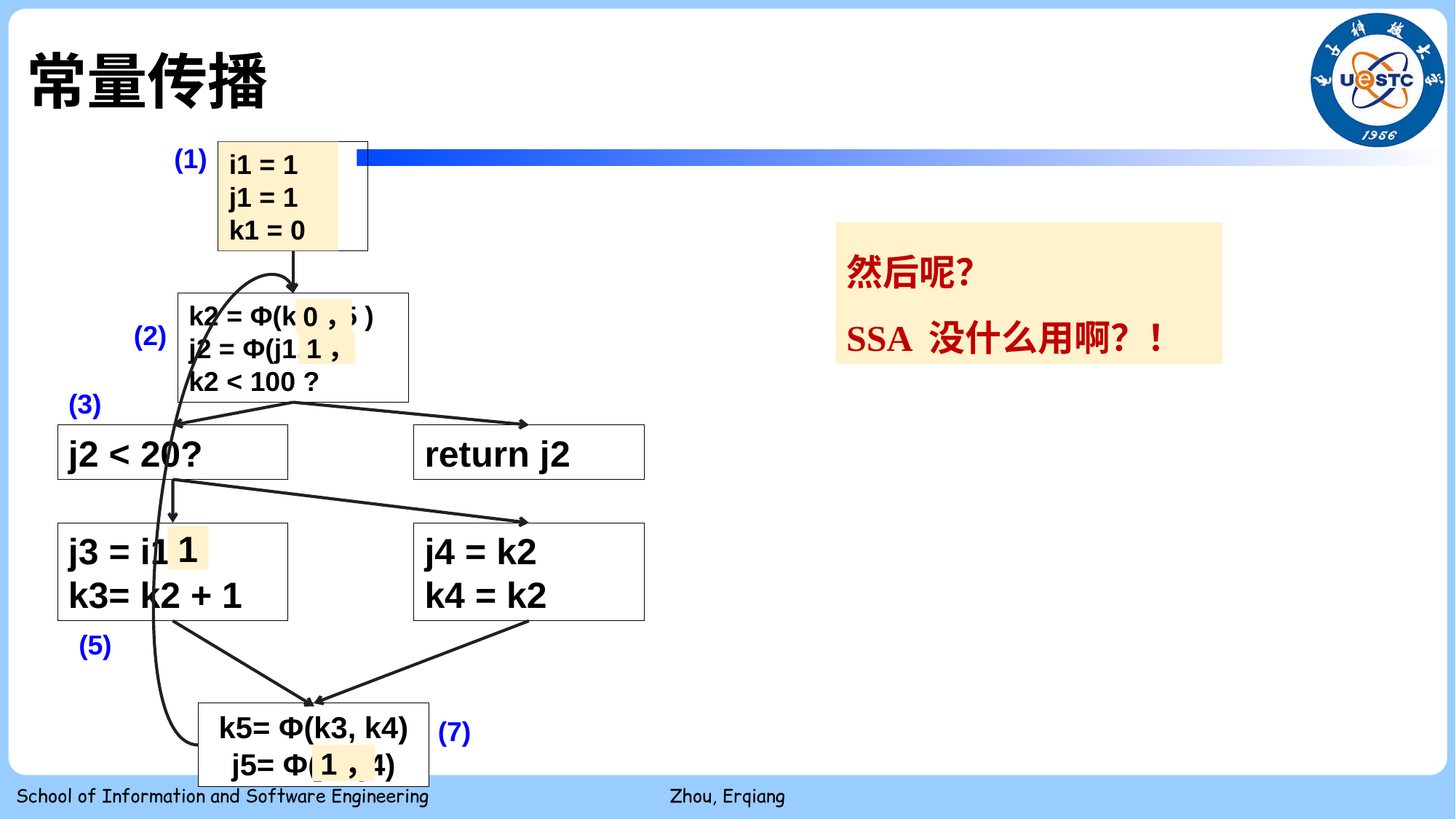

# 常量传播
(1)
i1 = 1
j1 = 1
k1 = 0
i1 = 1
j1 = 1
k1 = 0
然后呢？
SSA 没什么用啊？！
k2 = Φ(k1, k5 )
j2 = Φ(j1, j5 )
k2 < 100 ?
 0，
(2)
 1，
(3)
j2 < 20?
return j2
j3 = i1
k3= k2 + 1
j4 = k2
k4 = k2
 1
(5)
k5= Φ(k3, k4)
j5= Φ(j3, j4)
(7)
 1，
School of Information and Software Engineering
Zhou, Erqiang
96